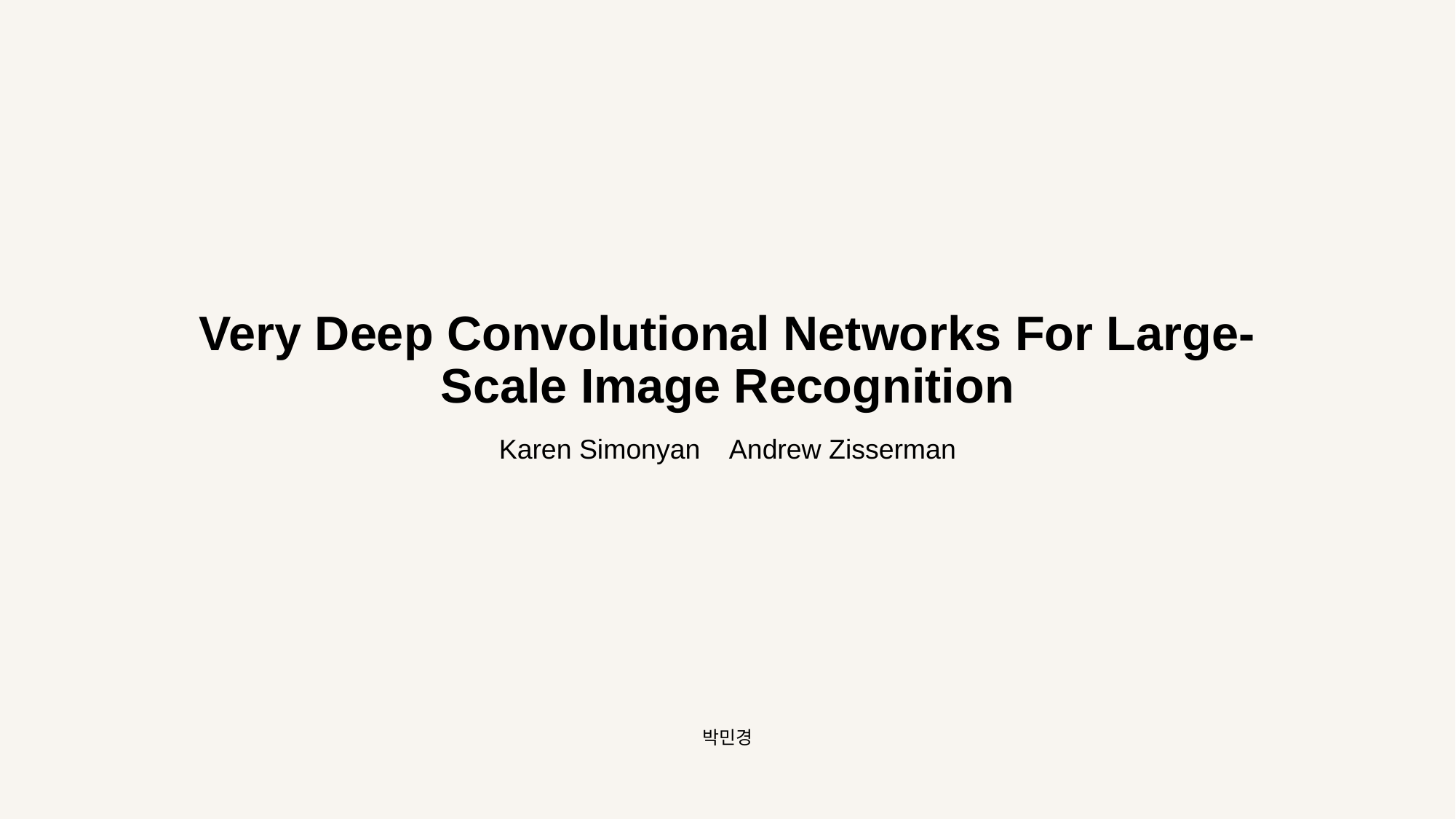

# Very Deep Convolutional Networks For Large-Scale Image Recognition
Karen Simonyan    Andrew Zisserman
박민경